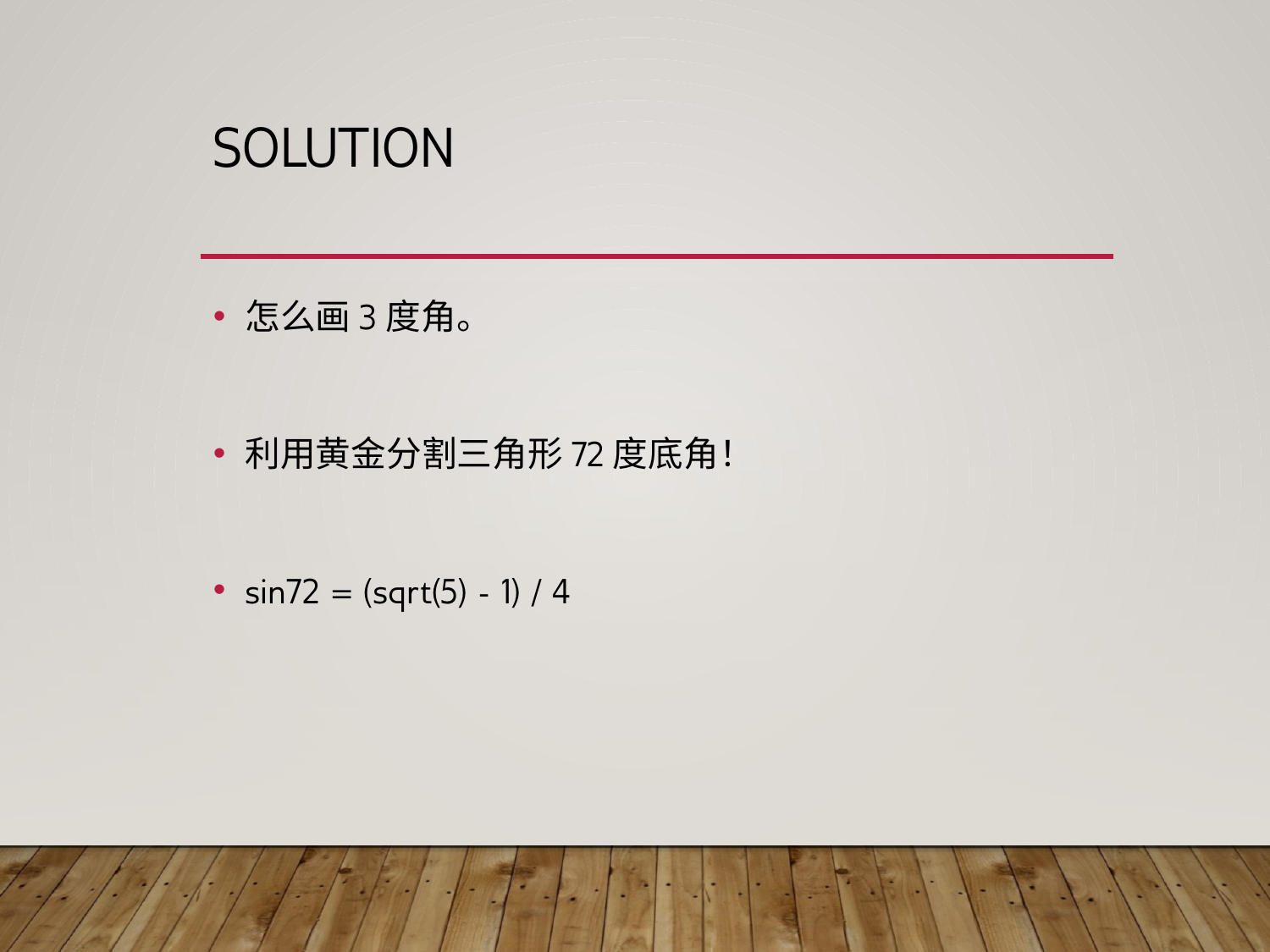

# Solution
怎么画3度角。

利用黄金分割三角形72度底角！

sin72 = (sqrt(5) - 1) / 4